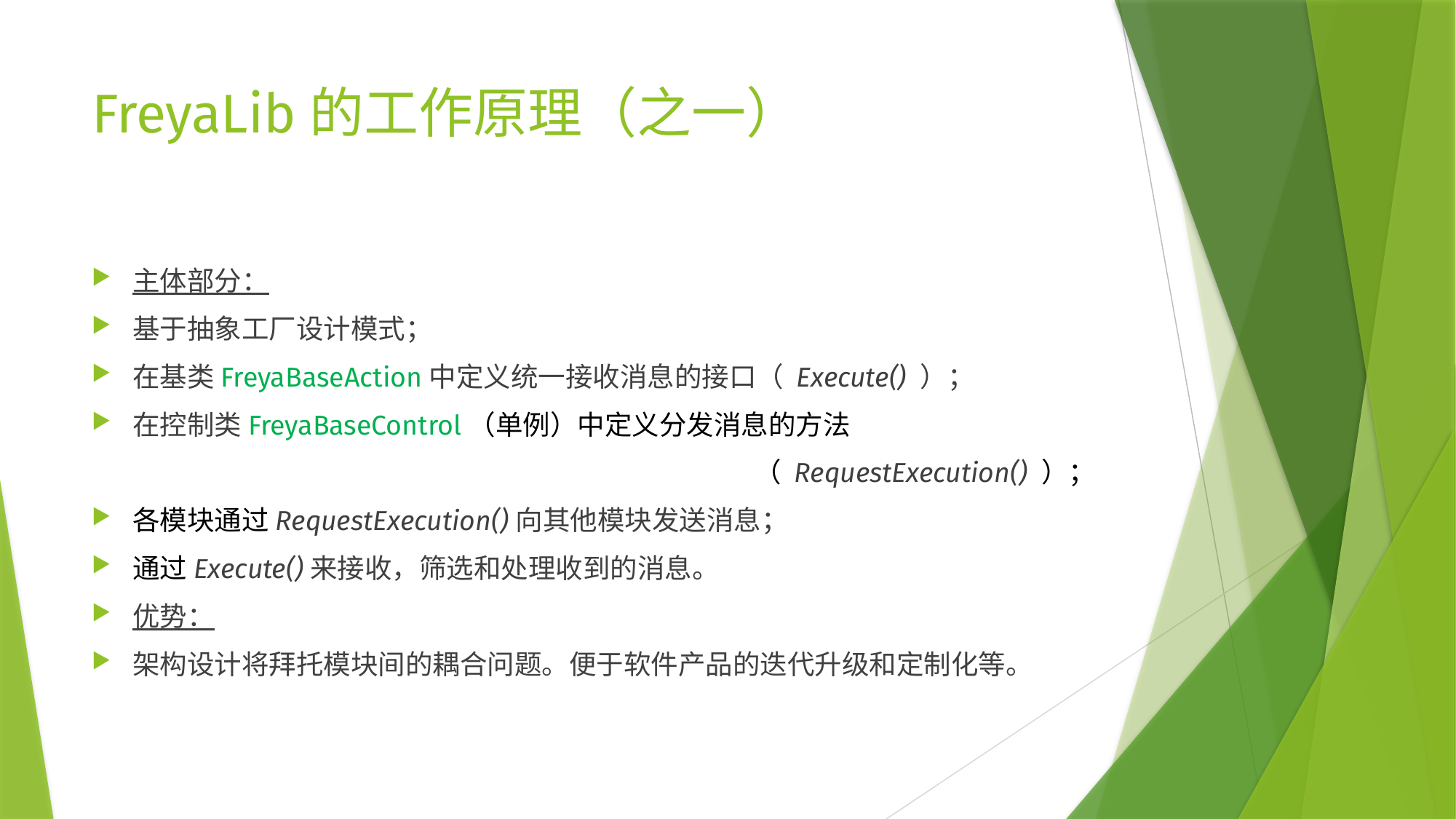

# FreyaLib的工作原理（之一）
主体部分：
基于抽象工厂设计模式；
在基类FreyaBaseAction中定义统一接收消息的接口（ Execute() ）；
在控制类FreyaBaseControl（单例）中定义分发消息的方法
（ RequestExecution() ）；
各模块通过RequestExecution()向其他模块发送消息；
通过Execute()来接收，筛选和处理收到的消息。
优势：
架构设计将拜托模块间的耦合问题。便于软件产品的迭代升级和定制化等。